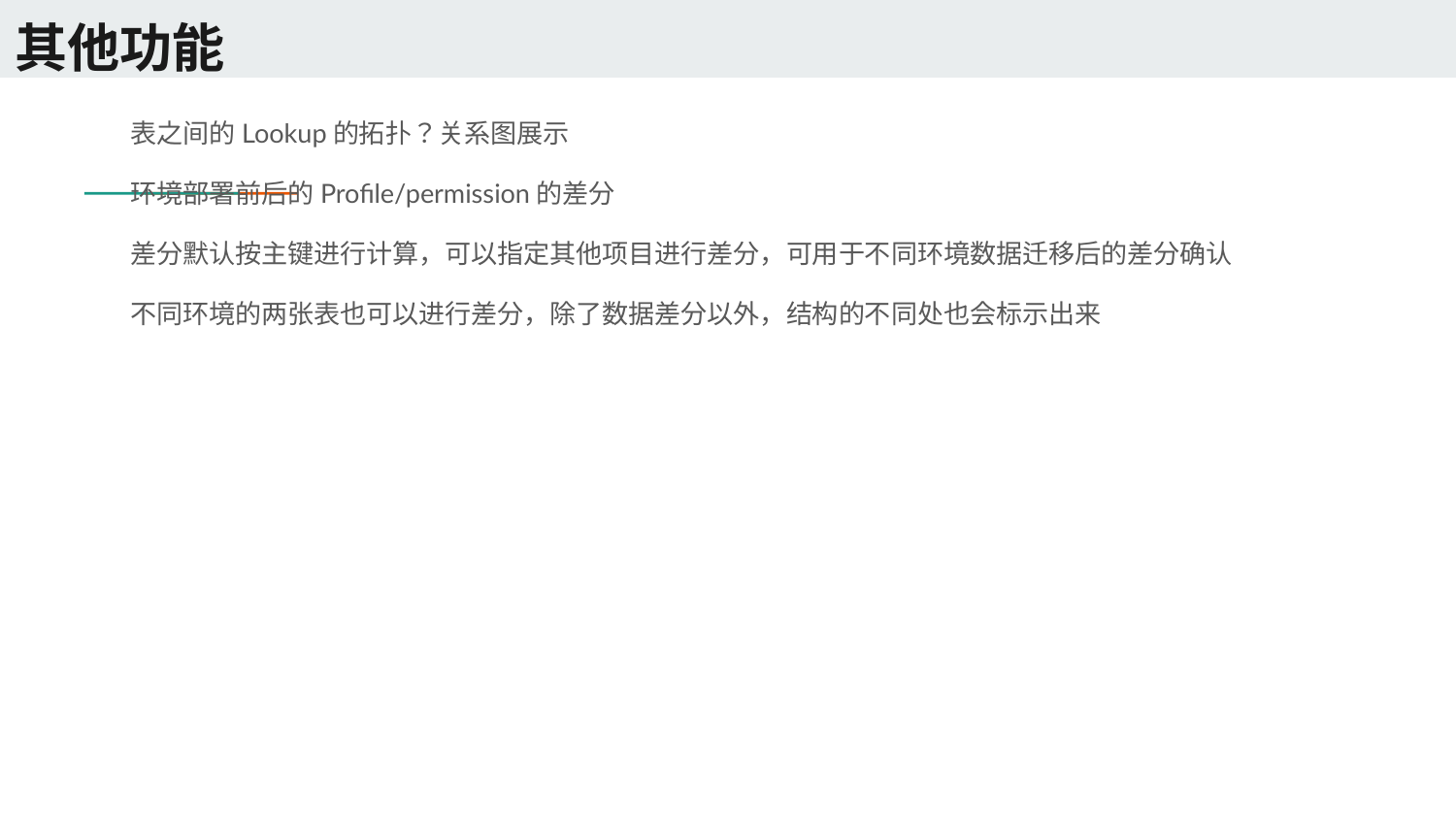

其他功能
表之间的Lookup的拓扑？关系图展示
环境部署前后的Profile/permission的差分
差分默认按主键进行计算，可以指定其他项目进行差分，可用于不同环境数据迁移后的差分确认
不同环境的两张表也可以进行差分，除了数据差分以外，结构的不同处也会标示出来